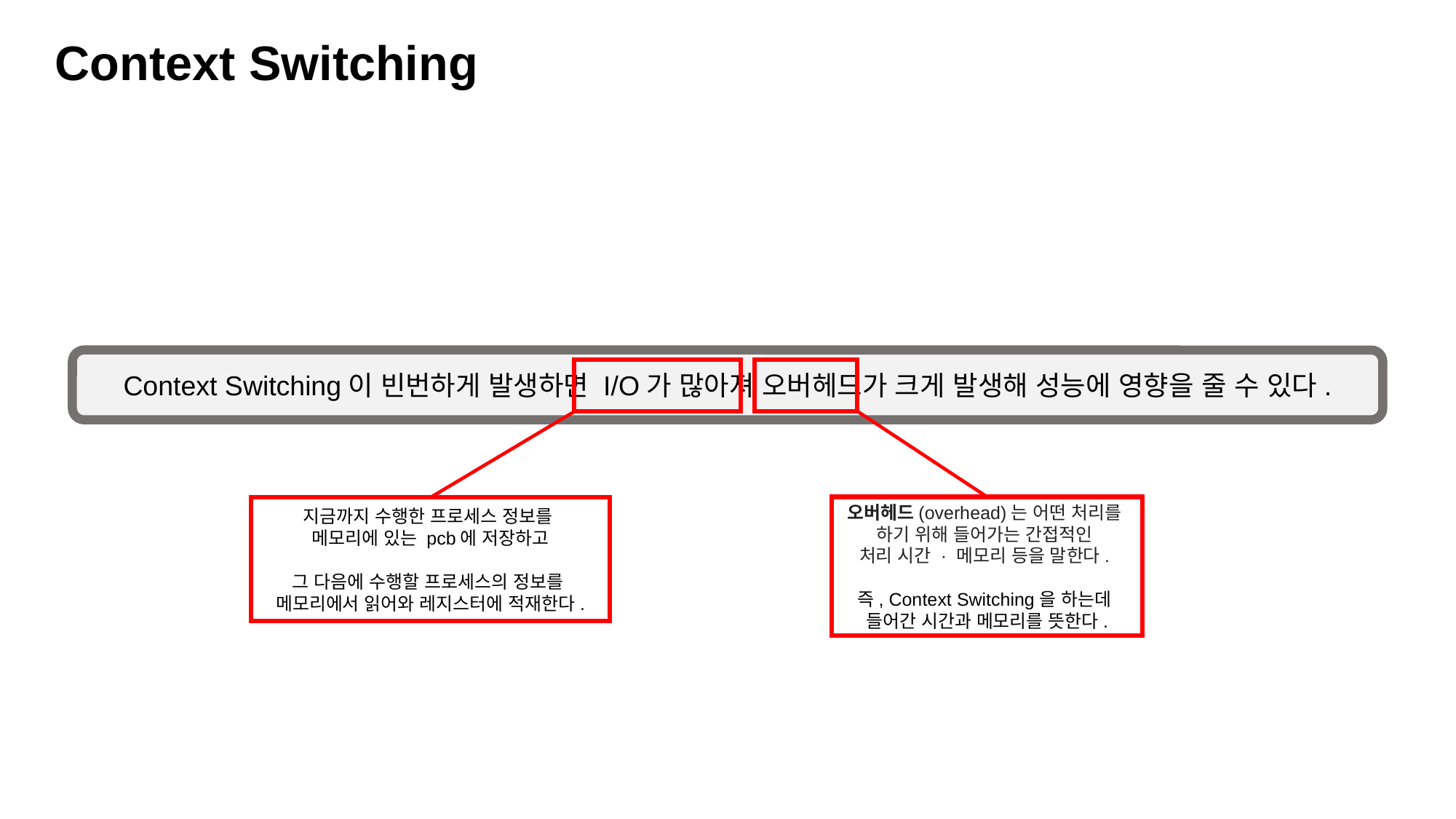

Context Switching
Context Switching이 빈번하게 발생하면 I/O가 많아져 오버헤드가 크게 발생해 성능에 영향을 줄 수 있다.

오버헤드(overhead)는 어떤 처리를
하기 위해 들어가는 간접적인
처리 시간 · 메모리 등을 말한다.

즉, Context Switching을 하는데
들어간 시간과 메모리를 뜻한다.
지금까지 수행한 프로세스 정보를
메모리에 있는 pcb에 저장하고

그 다음에 수행할 프로세스의 정보를
메모리에서 읽어와 레지스터에 적재한다.